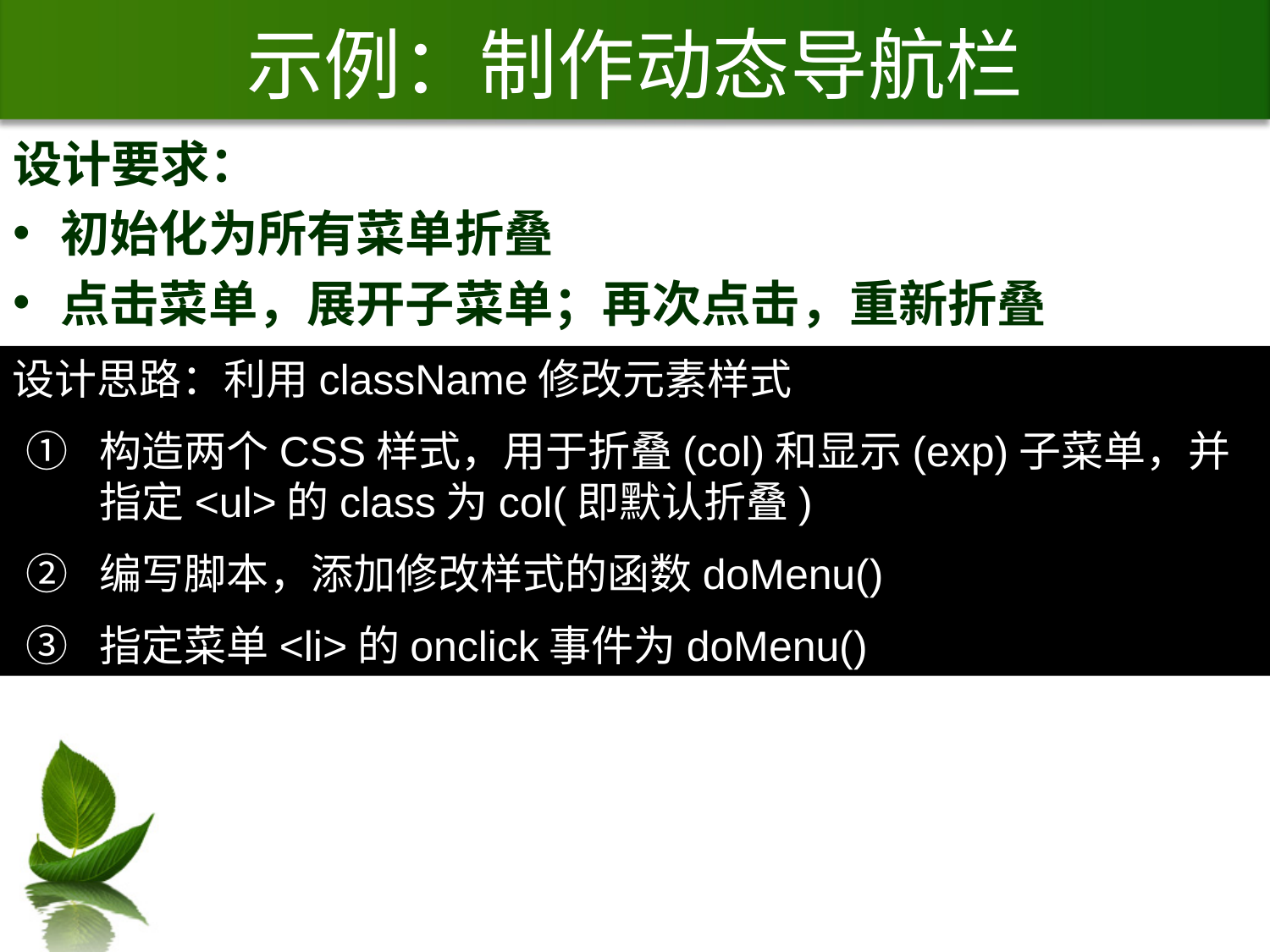

# 示例：制作动态导航栏
设计要求：
初始化为所有菜单折叠
点击菜单，展开子菜单；再次点击，重新折叠
设计思路：利用className修改元素样式
构造两个CSS样式，用于折叠(col)和显示(exp)子菜单，并指定<ul>的class为col(即默认折叠)
编写脚本，添加修改样式的函数doMenu()
指定菜单<li>的onclick事件为doMenu()